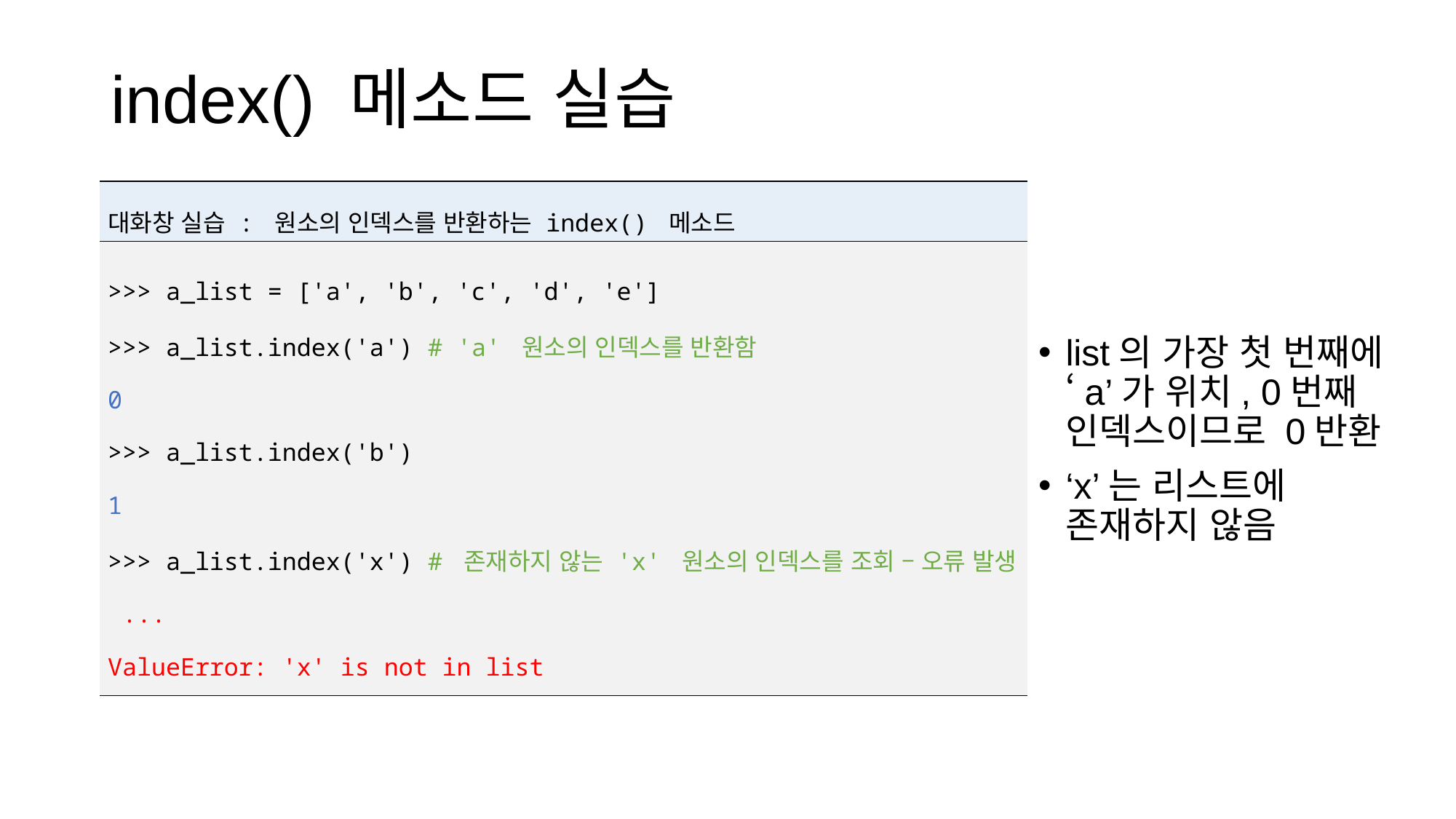

# index() 메소드 실습
| 대화창 실습 : 원소의 인덱스를 반환하는 index() 메소드 |
| --- |
| >>> a\_list = ['a', 'b', 'c', 'd', 'e'] >>> a\_list.index('a') # 'a' 원소의 인덱스를 반환함 0 >>> a\_list.index('b') 1 >>> a\_list.index('x') # 존재하지 않는 'x' 원소의 인덱스를 조회 – 오류 발생 ... ValueError: 'x' is not in list |
list의 가장 첫 번째에 ‘a’가 위치, 0번째 인덱스이므로 0반환
‘x’는 리스트에 존재하지 않음